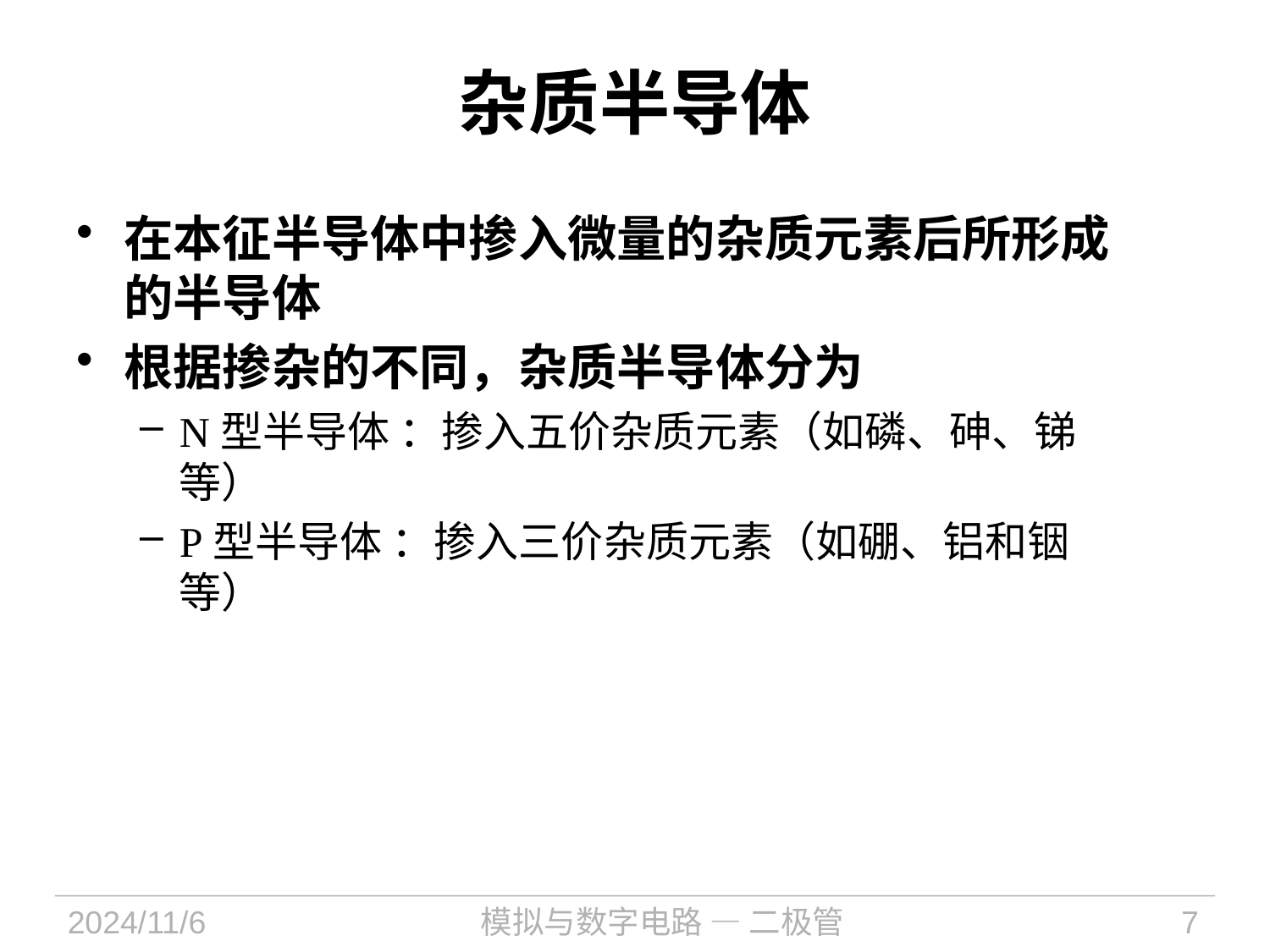

# 杂质半导体
在本征半导体中掺入微量的杂质元素后所形成的半导体
根据掺杂的不同，杂质半导体分为
N型半导体 ：掺入五价杂质元素（如磷、砷、锑等）
P型半导体 ：掺入三价杂质元素（如硼、铝和铟等）

2024/11/6
模拟与数字电路 — 二极管
7